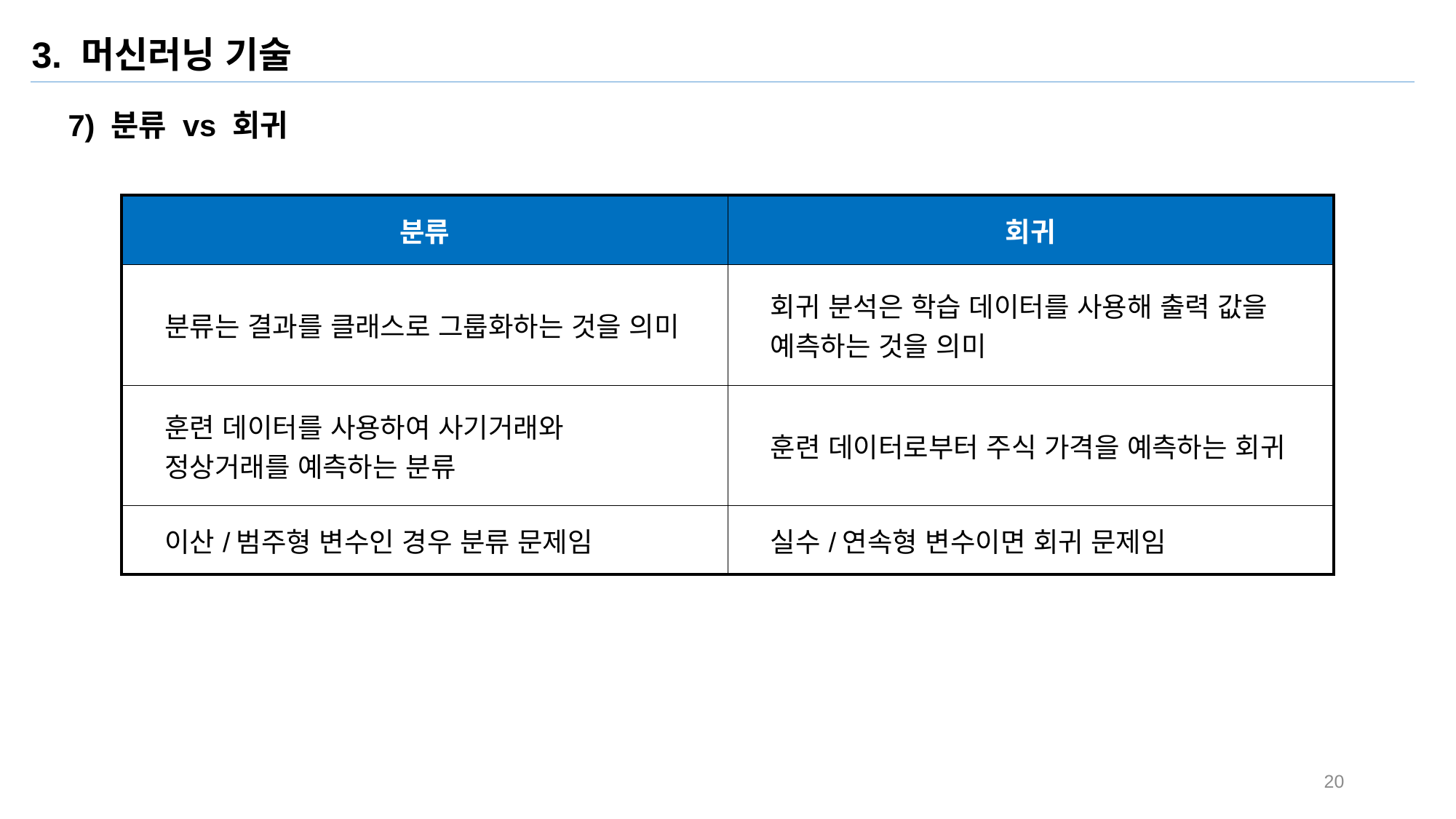

3. 머신러닝 기술
7) 분류 vs 회귀
| 분류 | 회귀 |
| --- | --- |
| 분류는 결과를 클래스로 그룹화하는 것을 의미 | 회귀 분석은 학습 데이터를 사용해 출력 값을 예측하는 것을 의미 |
| 훈련 데이터를 사용하여 사기거래와 정상거래를 예측하는 분류 | 훈련 데이터로부터 주식 가격을 예측하는 회귀 |
| 이산/범주형 변수인 경우 분류 문제임 | 실수/연속형 변수이면 회귀 문제임 |
20